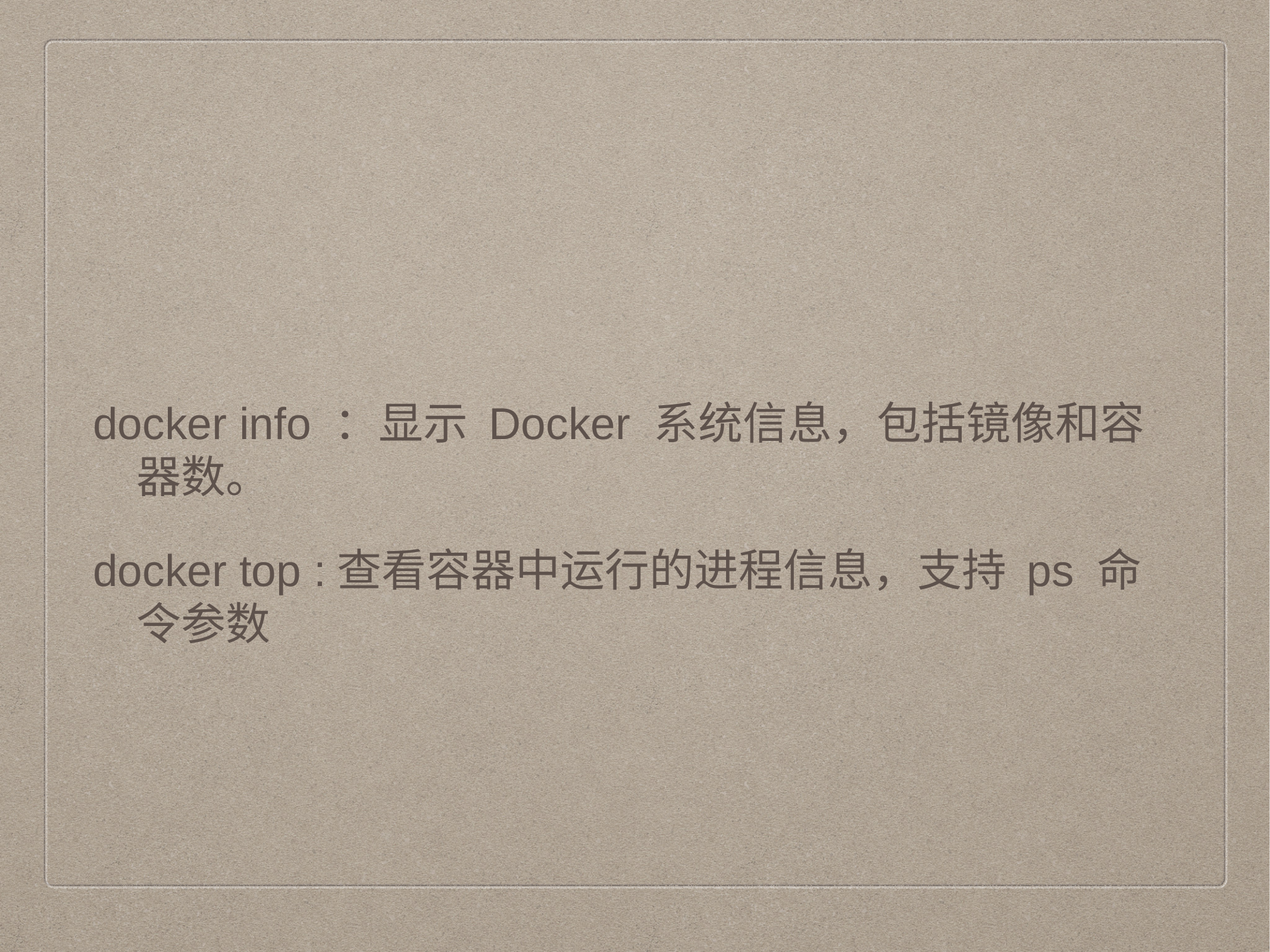

docker info ：显示 Docker 系统信息，包括镜像和容器数。
docker top :查看容器中运行的进程信息，支持 ps 命令参数